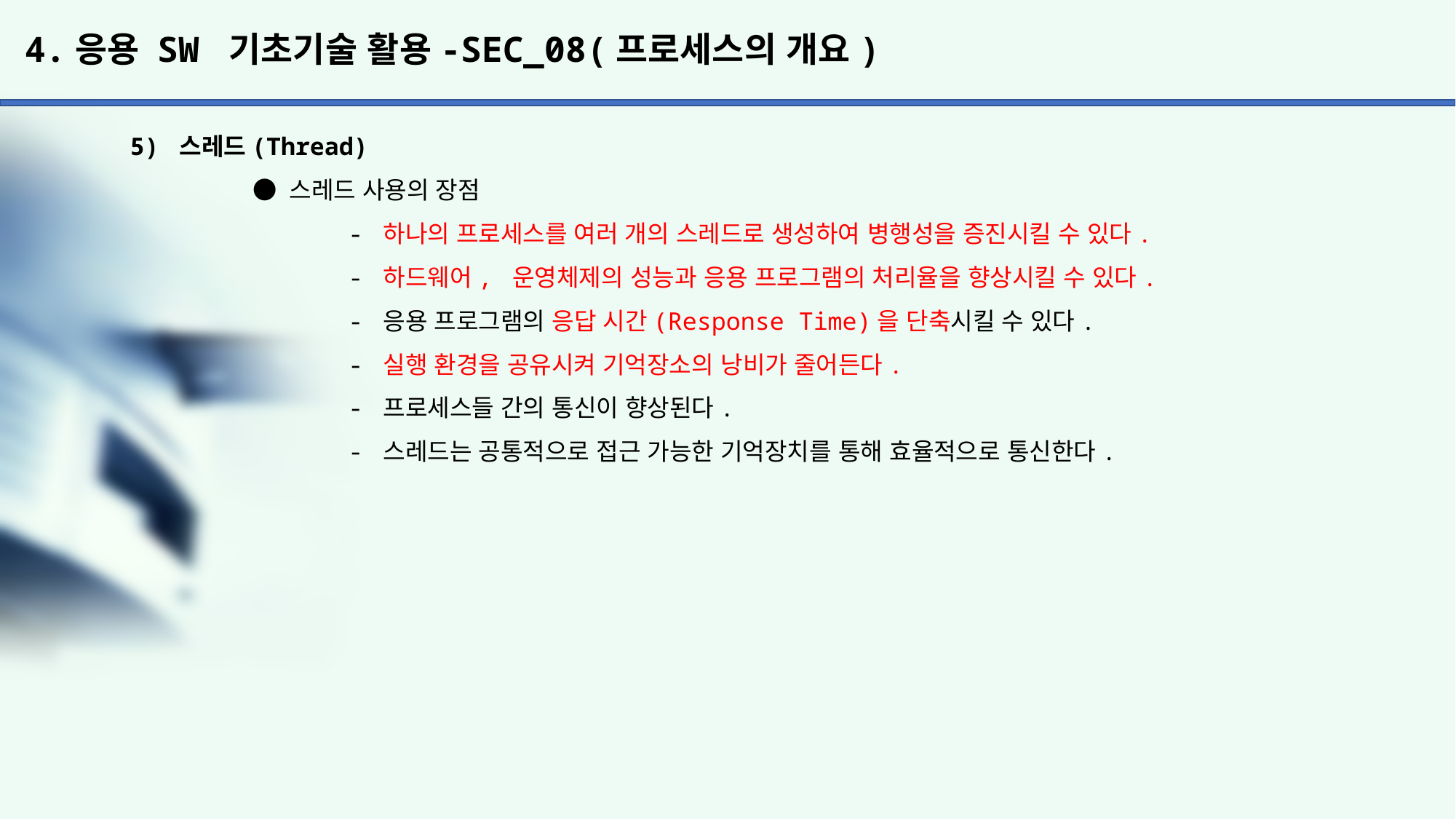

# 4.응용 SW 기초기술 활용-SEC_08(프로세스의 개요)
5) 스레드(Thread)
	  ● 스레드 사용의 장점
		- 하나의 프로세스를 여러 개의 스레드로 생성하여 병행성을 증진시킬 수 있다.
		- 하드웨어, 운영체제의 성능과 응용 프로그램의 처리율을 향상시킬 수 있다.
		- 응용 프로그램의 응답 시간(Response Time)을 단축시킬 수 있다.
		- 실행 환경을 공유시켜 기억장소의 낭비가 줄어든다.
		- 프로세스들 간의 통신이 향상된다.
		- 스레드는 공통적으로 접근 가능한 기억장치를 통해 효율적으로 통신한다.